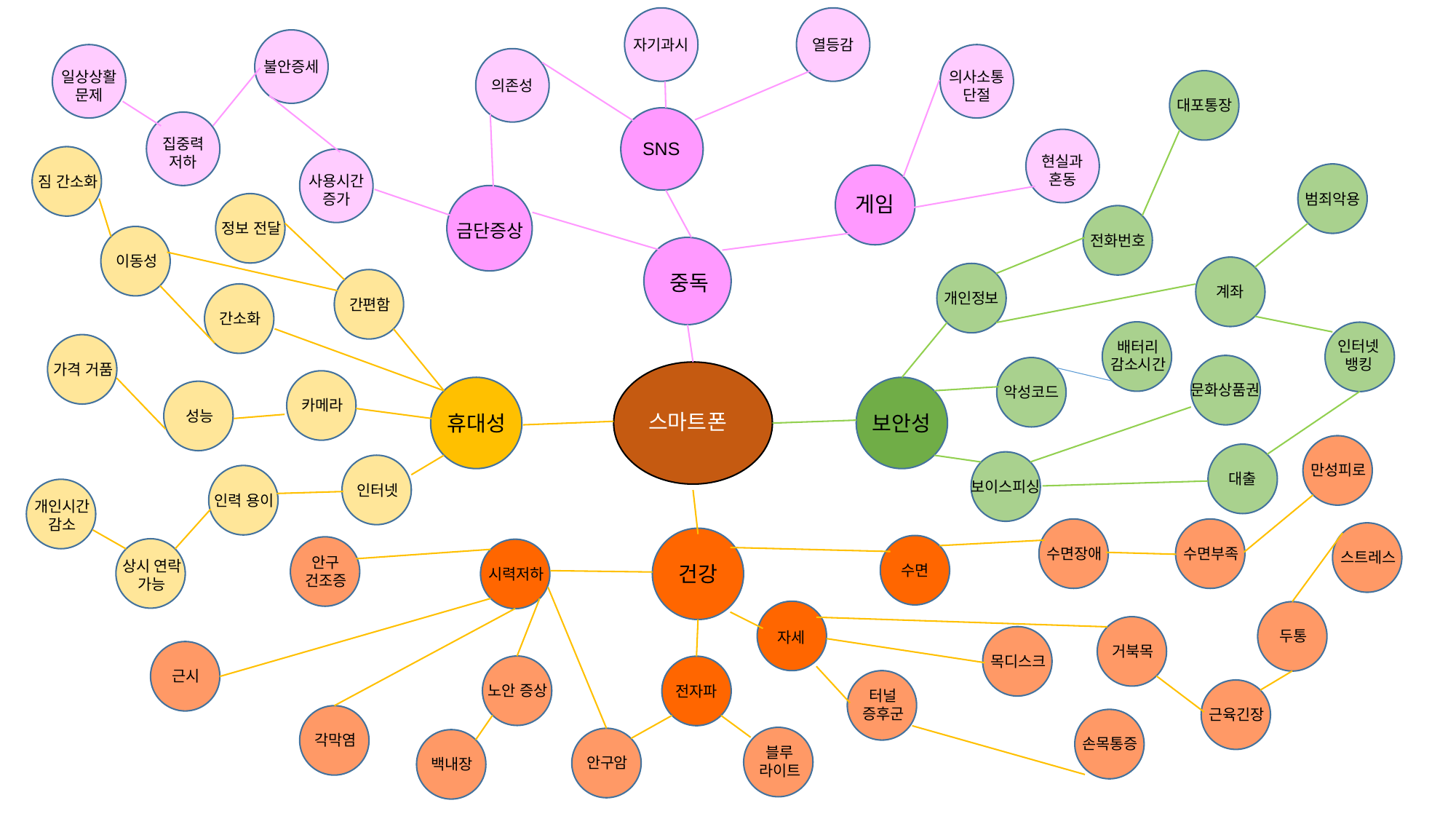

자기과시
열등감

불안증세
일상상활
문제
의사소통
단절
의존성

대포통장

집중력
저하

SNS
현실과
혼동

사용시간
증가
짐 간소화
범죄악용

게임

정보 전달
금단증상
전화번호

이동성

중독

계좌
개인정보

간편함
간소화

인터넷
뱅킹
배터리
감소시간

가격 거품

문화상품권

악성코드

카메라
성능
스마트폰
휴대성
보안성

만성피로
대출

보이스피싱
인터넷

인력 용이
개인시간
감소

수면장애
수면부족

스트레스
안구
건조증
상시 연락
가능
건강
수면
시력저하

두통
자세

거북목

목디스크

근시

노안 증상
전자파

터널
증후군
근육긴장

각막염

손목통증

블루
라이트
안구암
백내장